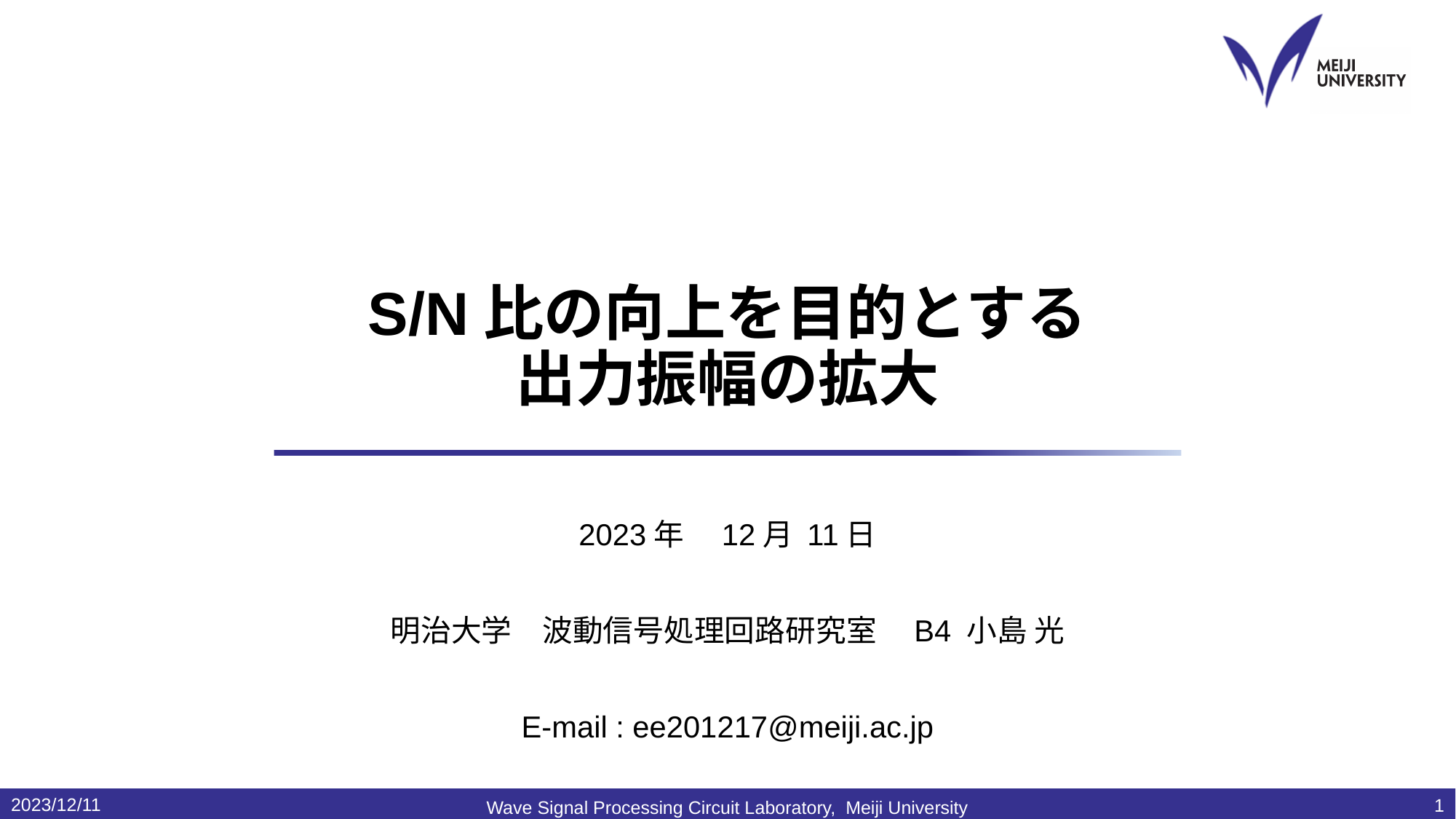

# S/N比の向上を目的とする 出力振幅の拡大
2023年　12月 11日

明治大学　波動信号処理回路研究室　B4 小島 光

E-mail : ee201217@meiji.ac.jp
2023/12/11
1
Wave Signal Processing Circuit Laboratory,  Meiji University